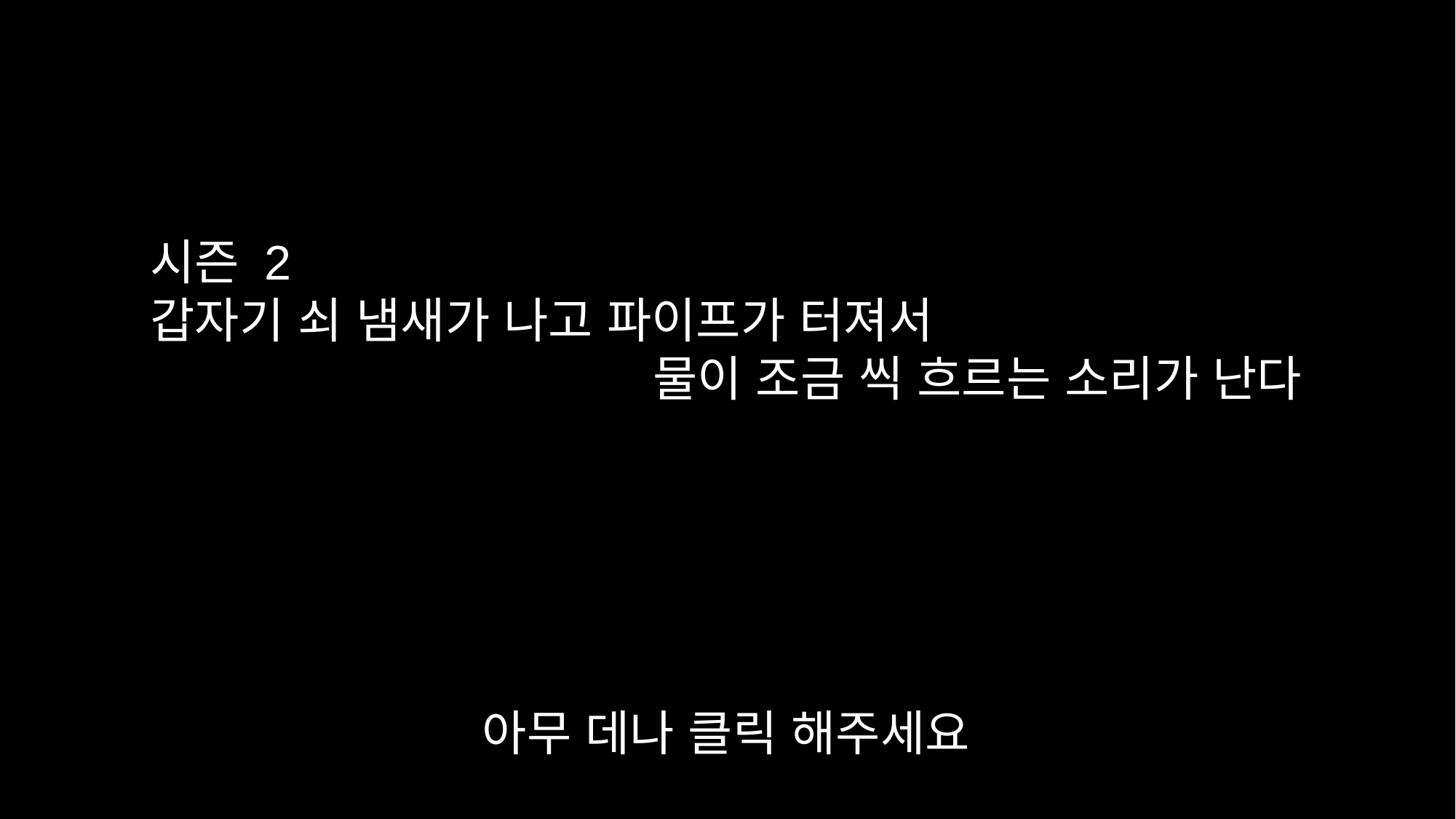

시즌 2
갑자기 쇠 냄새가 나고 파이프가 터져서
                                    물이 조금 씩 흐르는 소리가 난다

아무 데나 클릭 해주세요